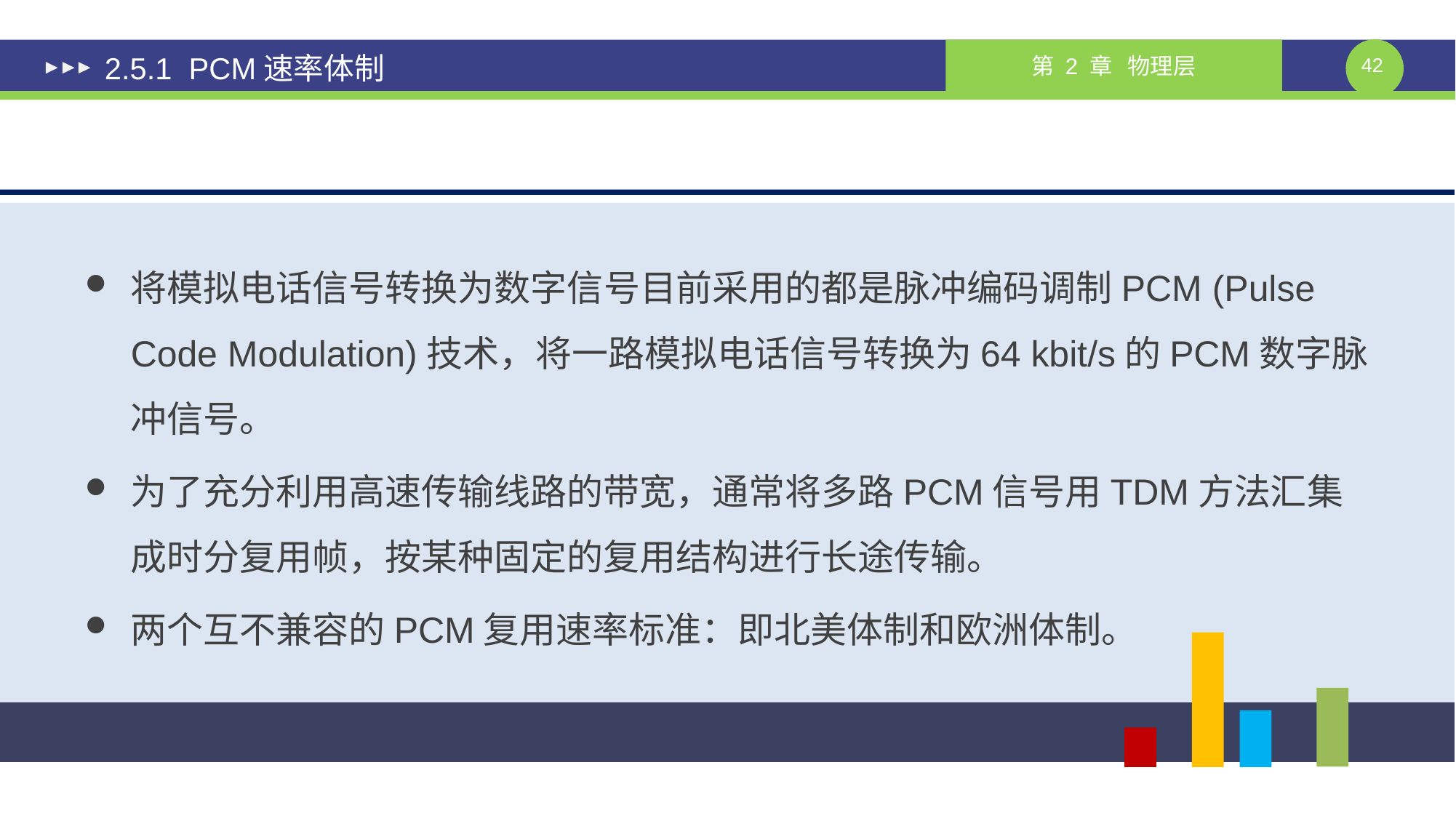

# 2.5.1  PCM速率体制

将模拟电话信号转换为数字信号目前采用的都是脉冲编码调制PCM (Pulse Code Modulation)技术，将一路模拟电话信号转换为64 kbit/s的PCM数字脉冲信号。
为了充分利用高速传输线路的带宽，通常将多路PCM信号用TDM方法汇集成时分复用帧，按某种固定的复用结构进行长途传输。
两个互不兼容的PCM复用速率标准：即北美体制和欧洲体制。

课件制作人：谢钧 谢希仁